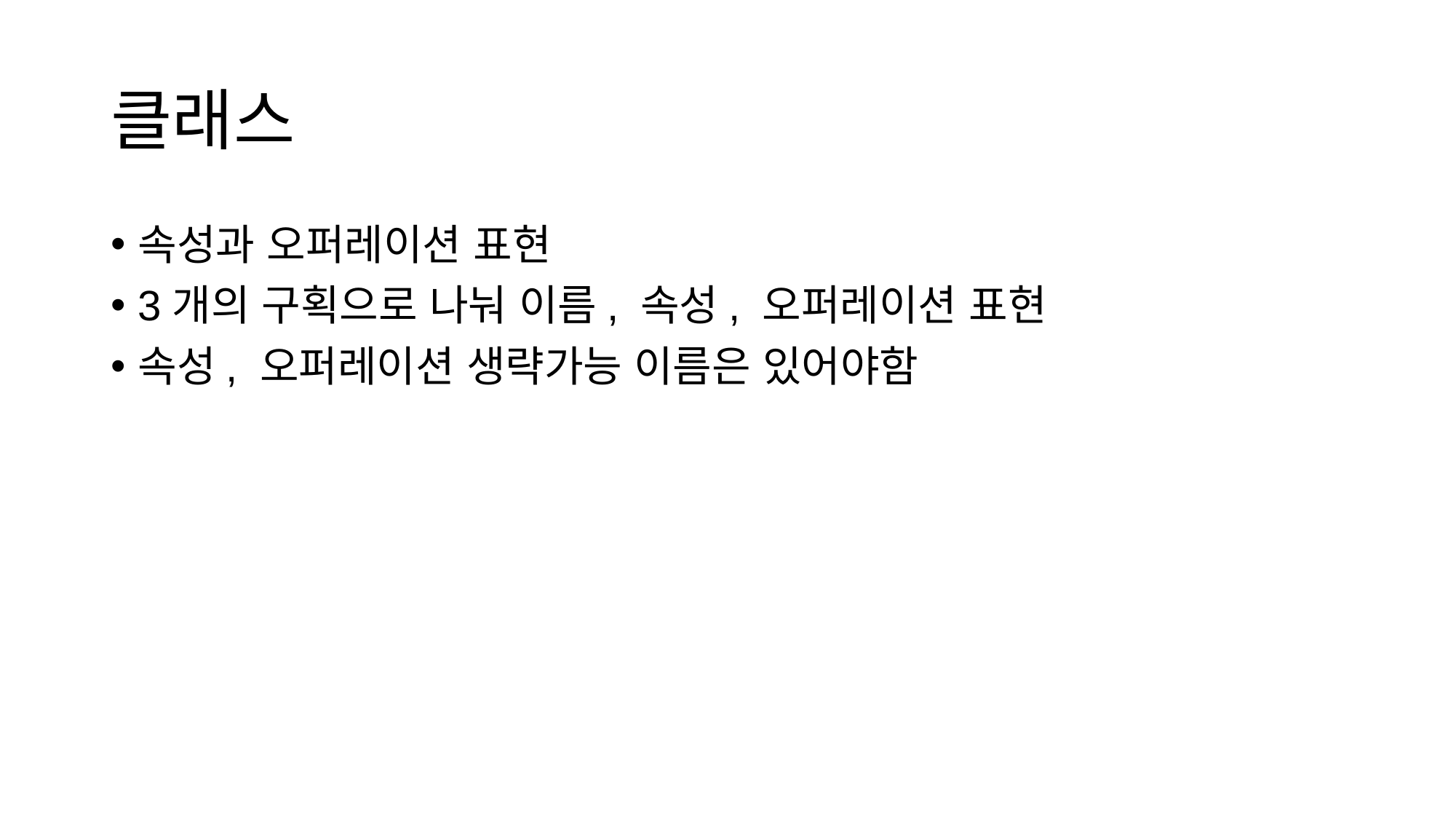

# 클래스
속성과 오퍼레이션 표현
3개의 구획으로 나눠 이름, 속성, 오퍼레이션 표현
속성, 오퍼레이션 생략가능 이름은 있어야함